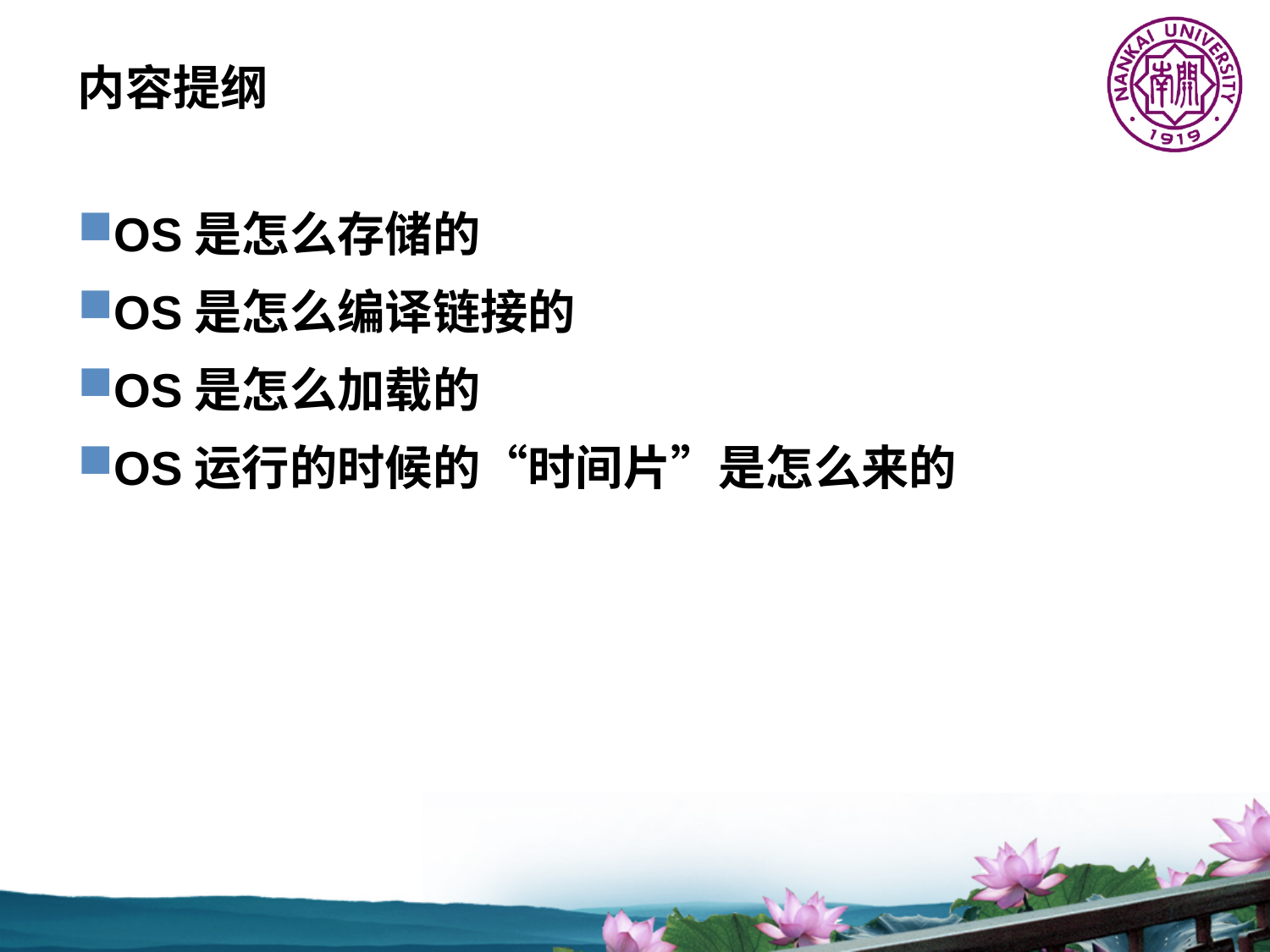

# 内容提纲
OS是怎么存储的
OS是怎么编译链接的
OS是怎么加载的
OS运行的时候的“时间片”是怎么来的